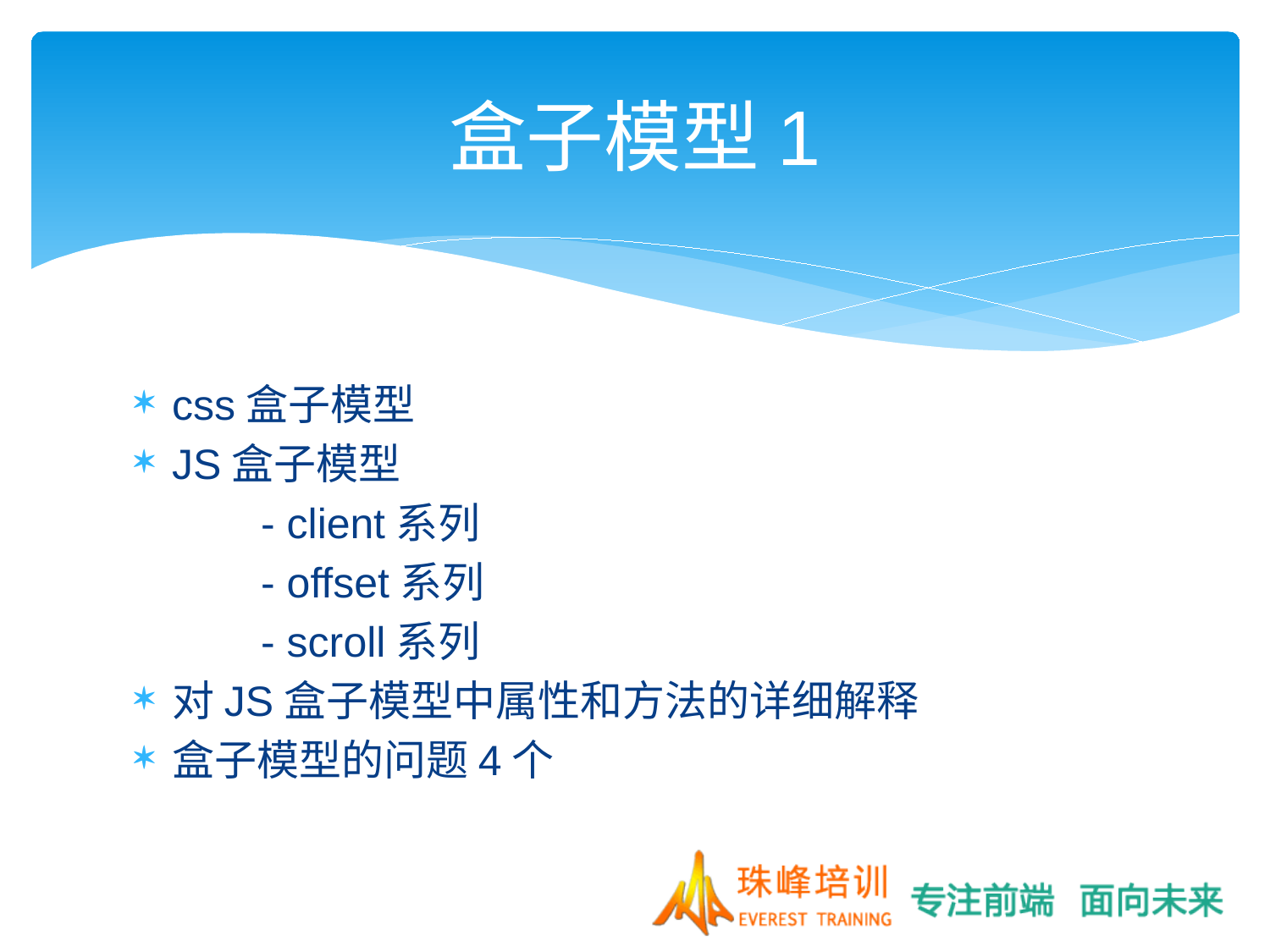

# 盒子模型1
css盒子模型
JS盒子模型
	- client系列
	- offset系列
	- scroll系列
对JS盒子模型中属性和方法的详细解释
盒子模型的问题4个